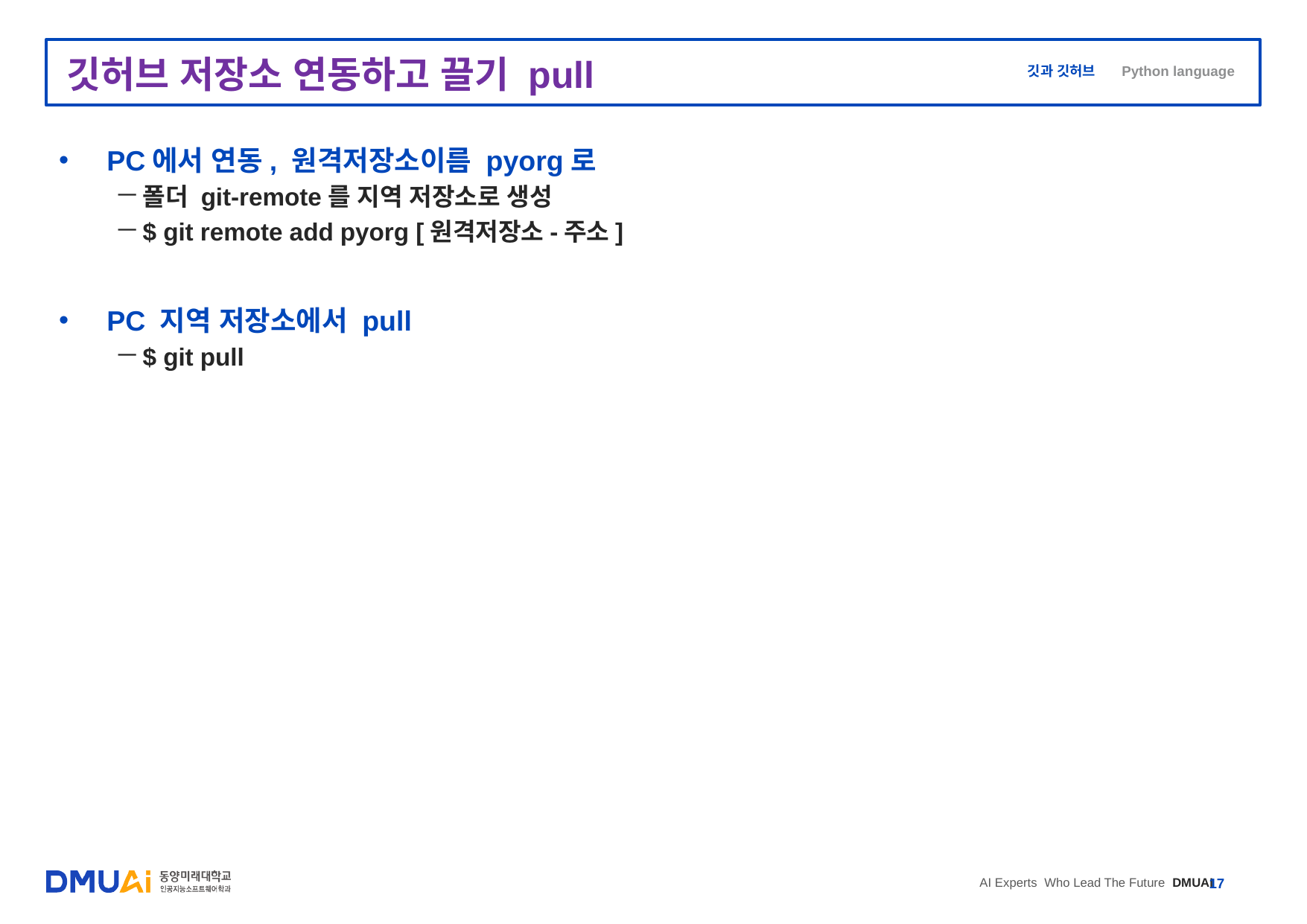

# 깃허브 저장소 연동하고 끌기 pull
PC에서 연동, 원격저장소이름 pyorg로
폴더 git-remote를 지역 저장소로 생성
$ git remote add pyorg [원격저장소-주소]

PC 지역 저장소에서 pull
$ git pull